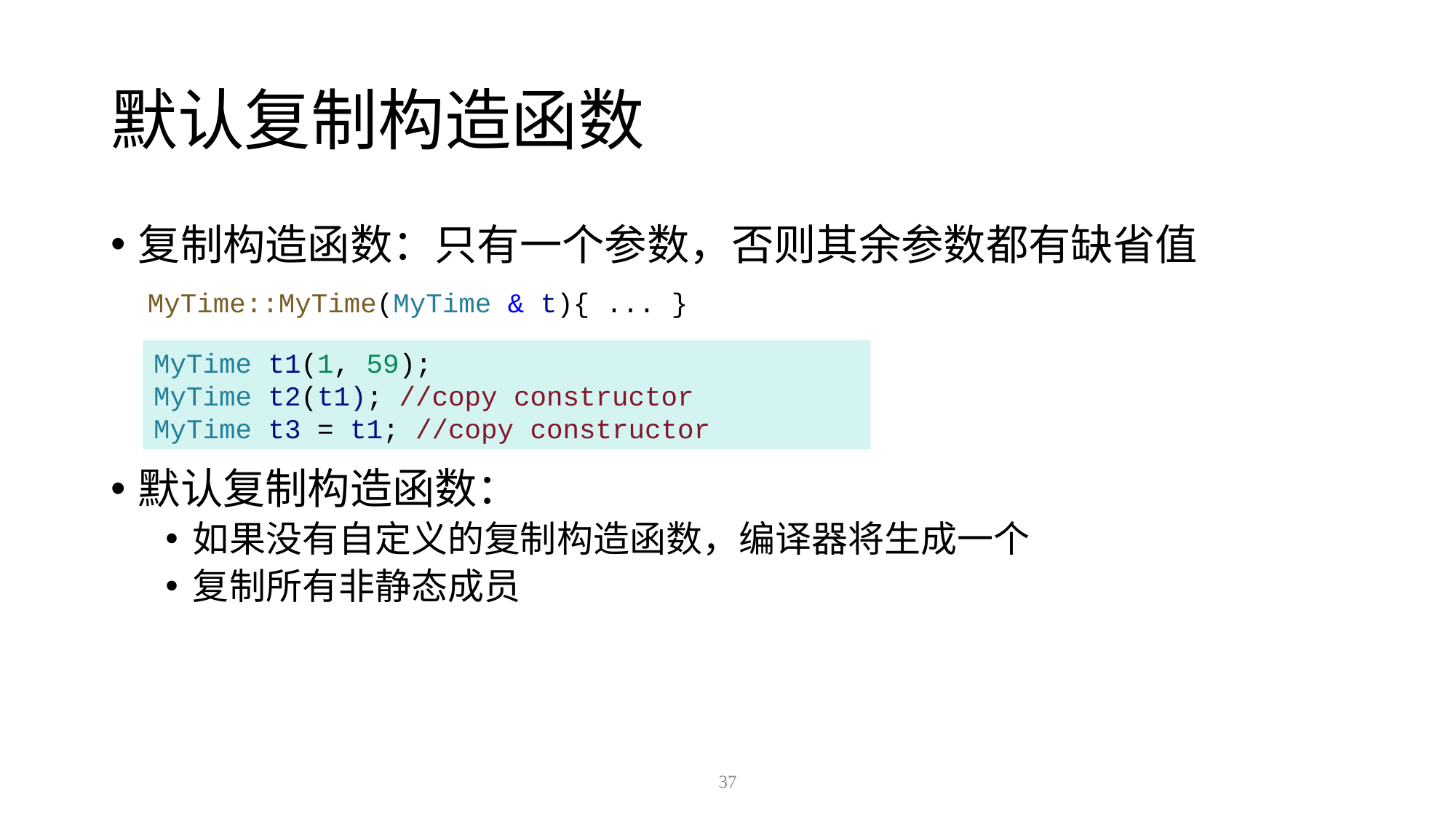

# 默认复制构造函数
复制构造函数：只有一个参数，否则其余参数都有缺省值

默认复制构造函数：
如果没有自定义的复制构造函数，编译器将生成一个
复制所有非静态成员
MyTime::MyTime(MyTime & t){ ... }
MyTime t1(1, 59);
MyTime t2(t1); //copy constructor
MyTime t3 = t1; //copy constructor
37